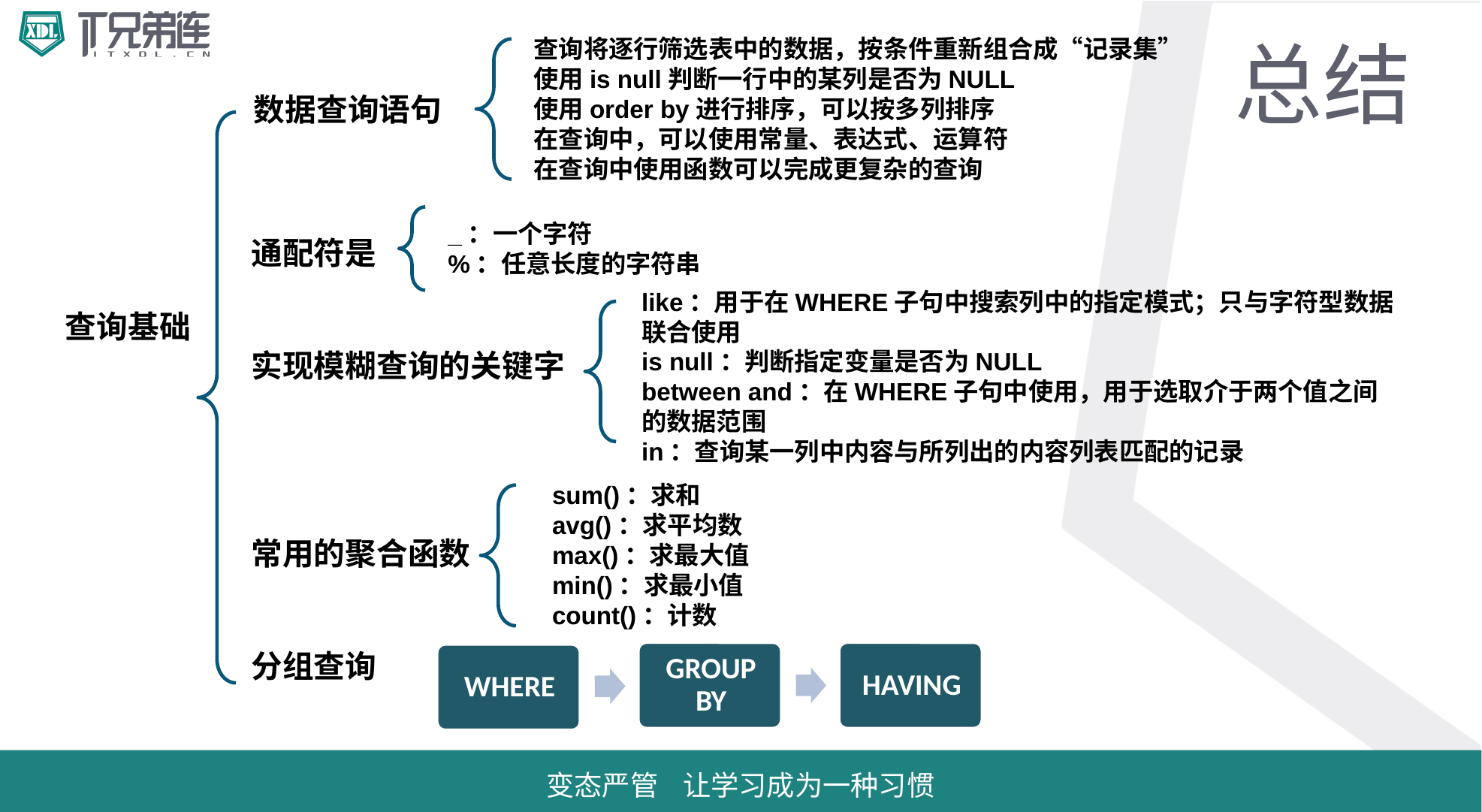

# 总结
查询将逐行筛选表中的数据，按条件重新组合成“记录集”
使用is null判断一行中的某列是否为NULL
使用order by进行排序，可以按多列排序
在查询中，可以使用常量、表达式、运算符
在查询中使用函数可以完成更复杂的查询

数据查询语句

通配符是

实现模糊查询的关键字

常用的聚合函数

分组查询

_：一个字符
%：任意长度的字符串
like：用于在WHERE子句中搜索列中的指定模式；只与字符型数据联合使用
is null：判断指定变量是否为NULL
between and：在WHERE子句中使用，用于选取介于两个值之间的数据范围
in：查询某一列中内容与所列出的内容列表匹配的记录

查询基础
sum()：求和
avg()：求平均数
max()：求最大值
min()：求最小值
count()：计数

WHERE

GROUP BY

HAVING